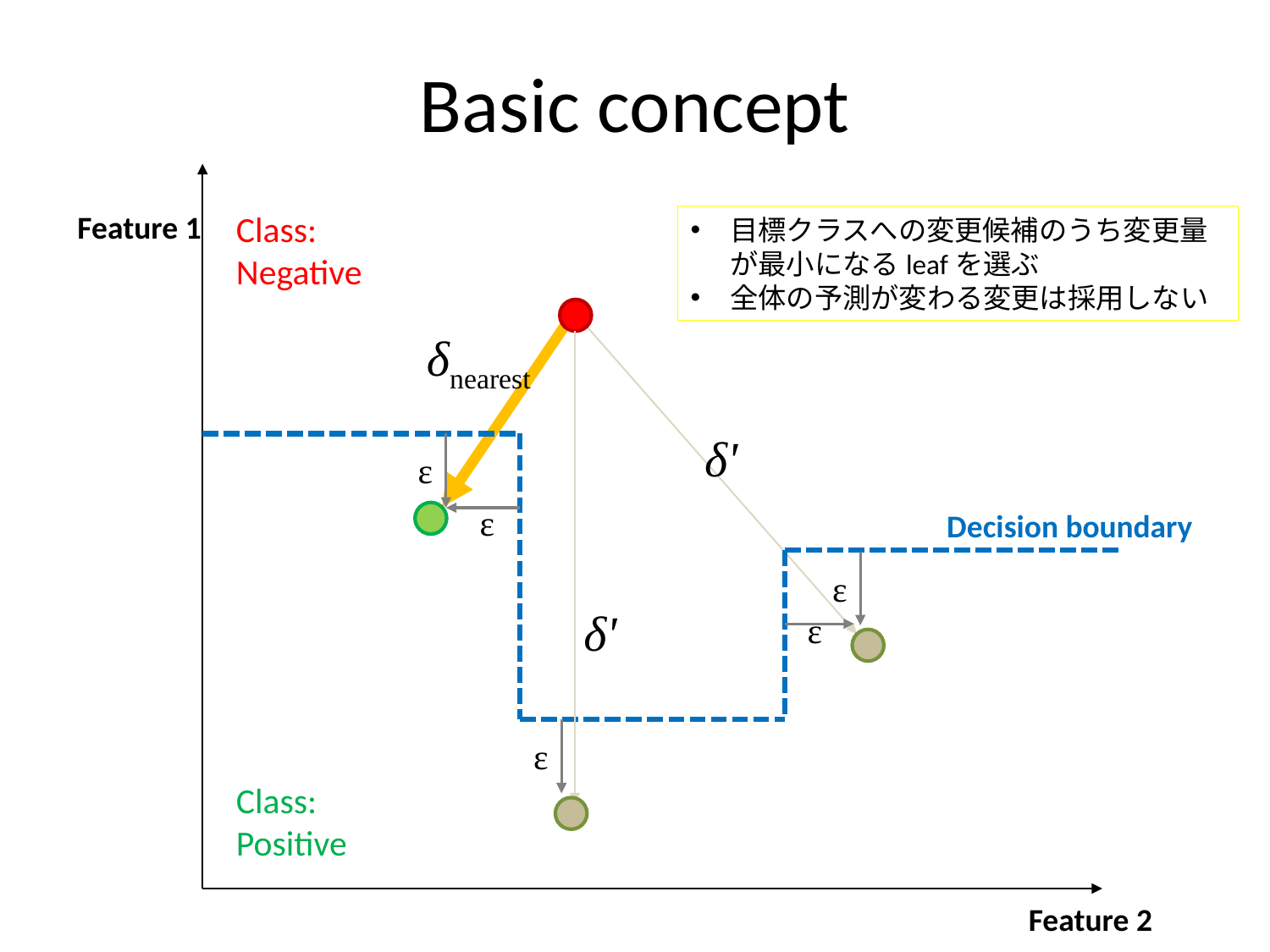

# Basic concept
Feature 1
Class: Negative
目標クラスへの変更候補のうち変更量が最小になるleafを選ぶ
全体の予測が変わる変更は採用しない

δnearest
δ'
ε
ε
Decision boundary

ε
δ'
ε

ε
Class: Positive

Feature 2